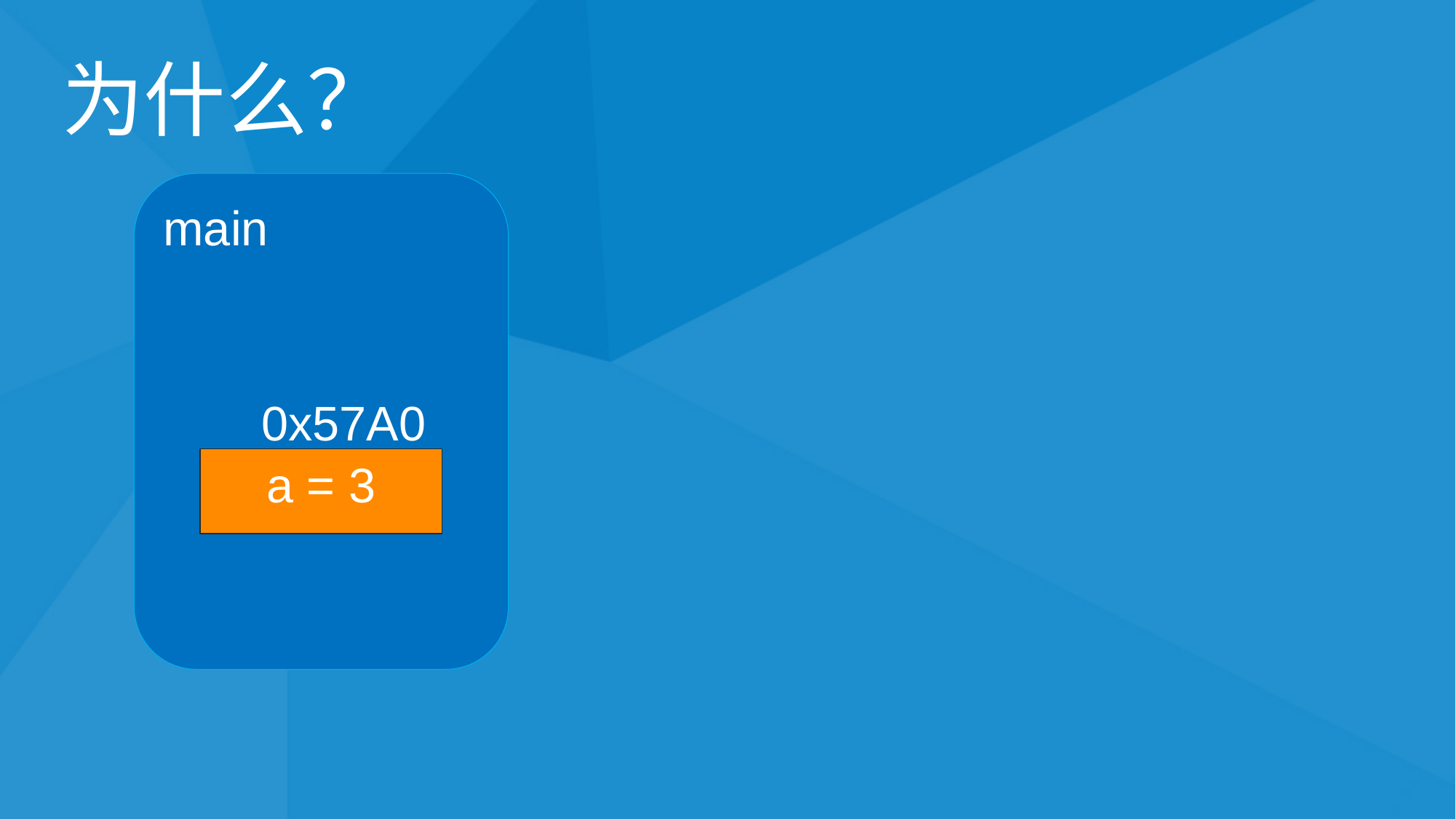

# 为什么？
main
0x57A0
a = 3